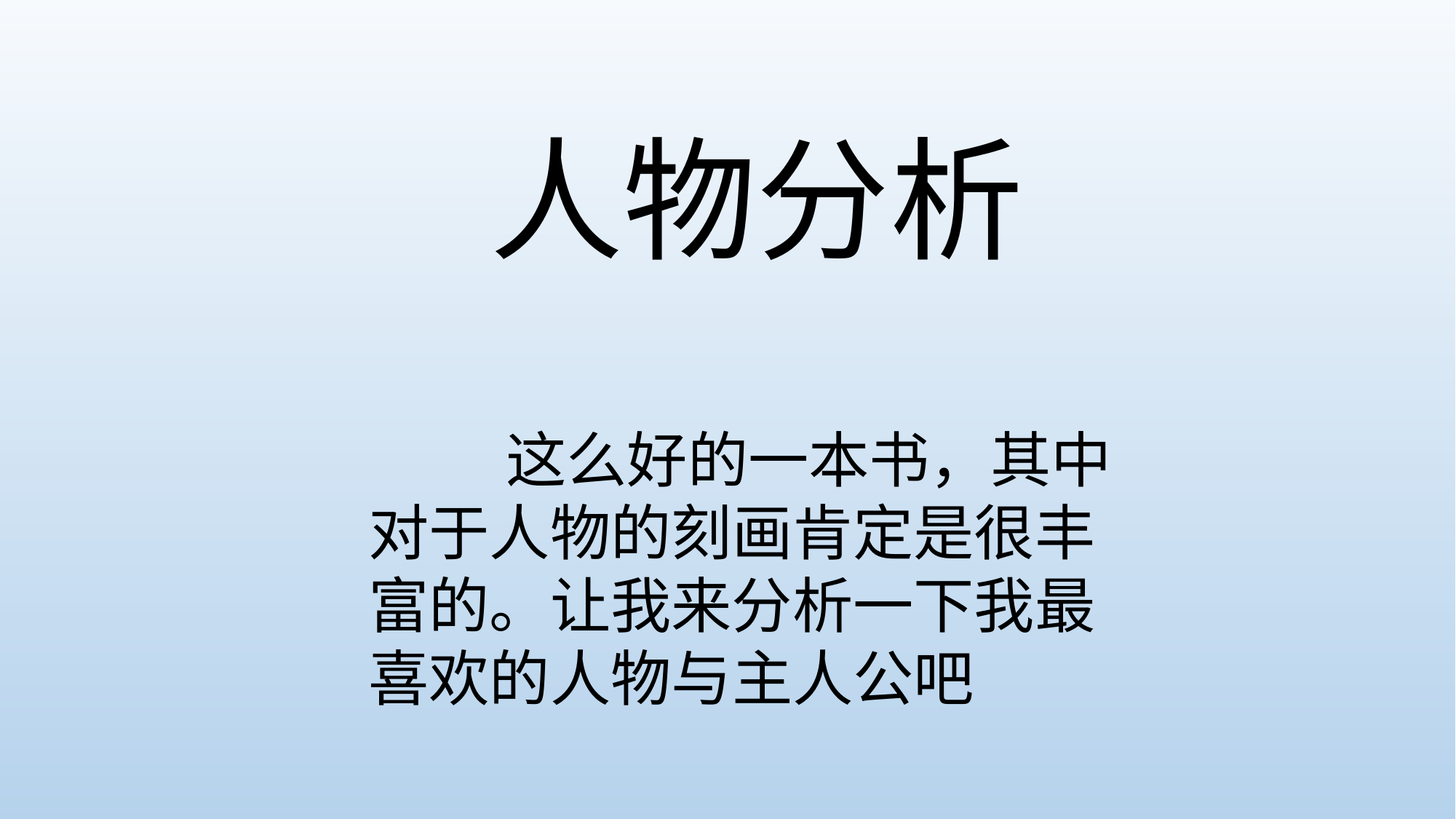

人物分析

         这么好的一本书，其中对于人物的刻画肯定是很丰富的。让我来分析一下我最喜欢的人物与主人公吧